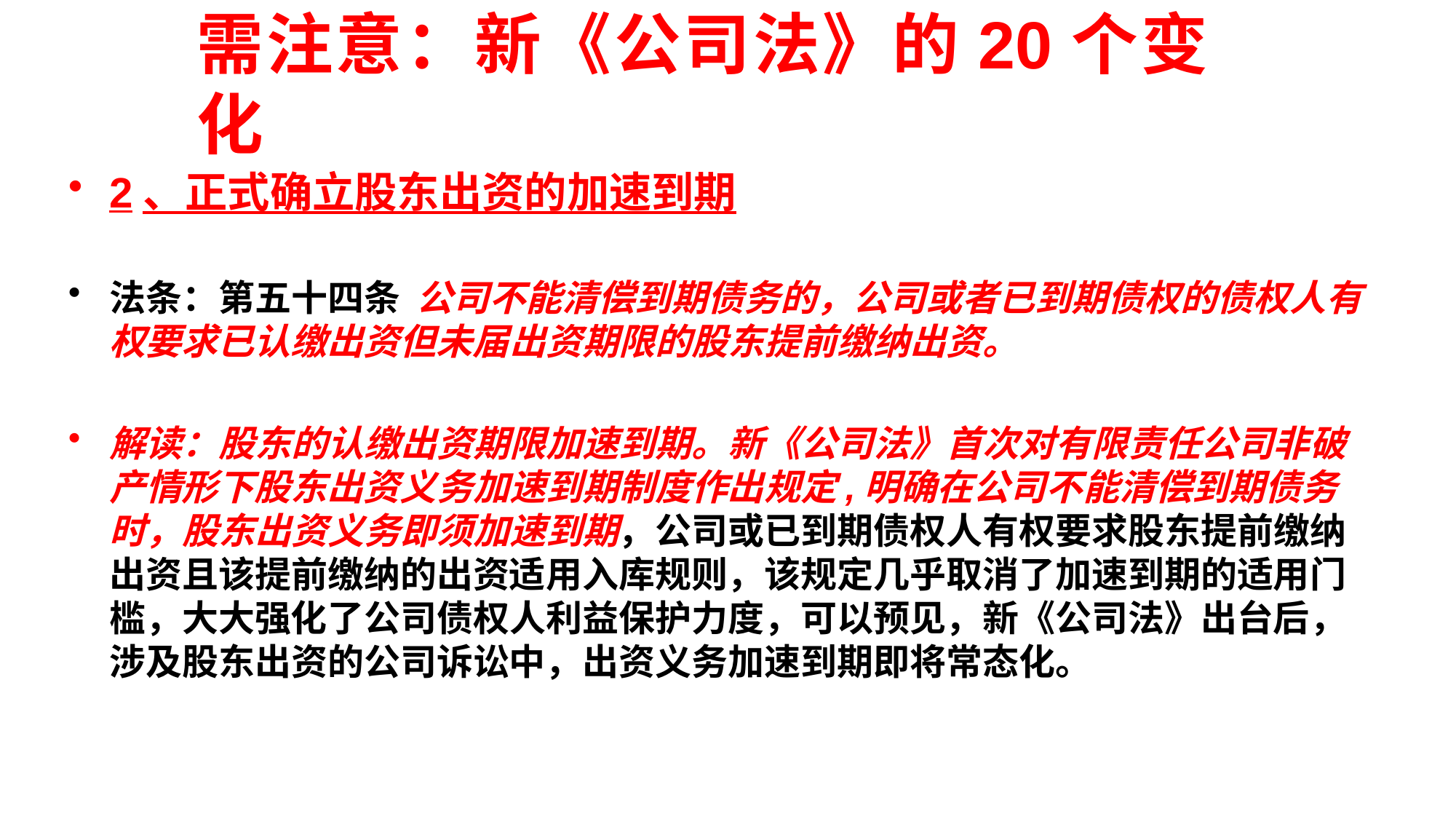

# 需注意：新《公司法》的20个变化
2、正式确立股东出资的加速到期

法条：第五十四条  公司不能清偿到期债务的，公司或者已到期债权的债权人有权要求已认缴出资但未届出资期限的股东提前缴纳出资。

解读：股东的认缴出资期限加速到期。新《公司法》首次对有限责任公司非破产情形下股东出资义务加速到期制度作出规定,明确在公司不能清偿到期债务时，股东出资义务即须加速到期，公司或已到期债权人有权要求股东提前缴纳出资且该提前缴纳的出资适用入库规则，该规定几乎取消了加速到期的适用门槛，大大强化了公司债权人利益保护力度，可以预见，新《公司法》出台后，涉及股东出资的公司诉讼中，出资义务加速到期即将常态化。